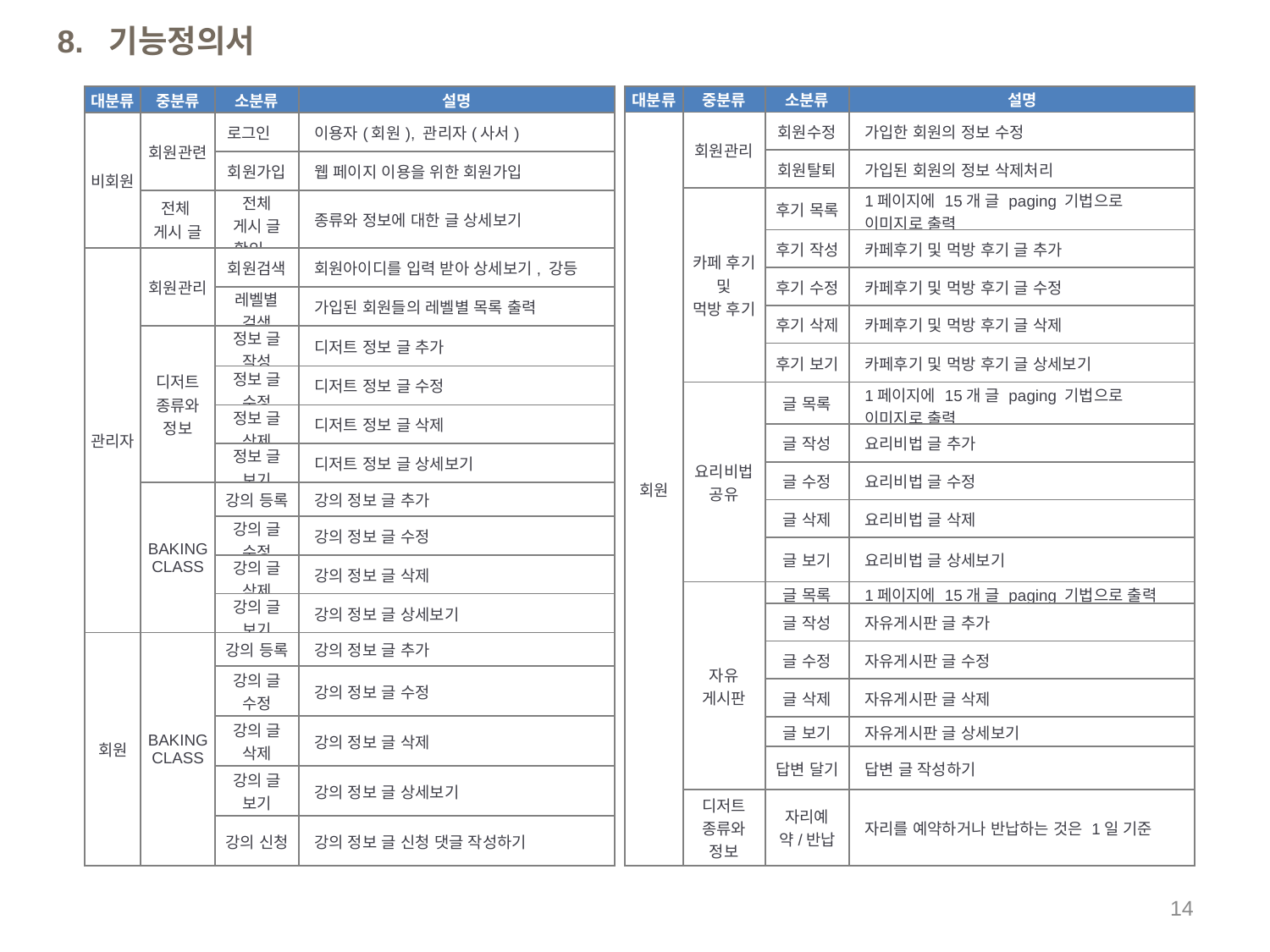

8.  기능정의서
| 대분류 | 중분류 | 소분류 | 설명 |
| --- | --- | --- | --- |
| 비회원 | 회원관련 | 로그인 | 이용자(회원), 관리자(사서) |
|  |  | 회원가입 | 웹 페이지 이용을 위한 회원가입 |
|  | 전체 게시 글 | 전체 게시 글 확인 | 종류와 정보에 대한 글 상세보기 |
| 관리자 | 회원관리 | 회원검색 | 회원아이디를 입력 받아 상세보기, 강등 |
|  |  | 레벨별 검색 | 가입된 회원들의 레벨별 목록 출력 |
|  | 디저트 종류와 정보 | 정보 글 작성 | 디저트 정보 글 추가 |
|  |  | 정보 글 수정 | 디저트 정보 글 수정 |
|  |  | 정보 글 삭제 | 디저트 정보 글 삭제 |
|  |  | 정보 글 보기 | 디저트 정보 글 상세보기 |
|  | BAKING CLASS | 강의 등록 | 강의 정보 글 추가 |
|  |  | 강의 글 수정 | 강의 정보 글 수정 |
|  |  | 강의 글 삭제 | 강의 정보 글 삭제 |
|  |  | 강의 글 보기 | 강의 정보 글 상세보기 |
| 회원 | BAKING CLASS | 강의 등록 | 강의 정보 글 추가 |
|  |  | 강의 글 수정 | 강의 정보 글 수정 |
|  |  | 강의 글 삭제 | 강의 정보 글 삭제 |
|  |  | 강의 글 보기 | 강의 정보 글 상세보기 |
|  |  | 강의 신청 | 강의 정보 글 신청 댓글 작성하기 |
| 대분류 | 중분류 | 소분류 | 설명 |
| --- | --- | --- | --- |
| 회원 | 회원관리 | 회원수정 | 가입한 회원의 정보 수정 |
|  |  | 회원탈퇴 | 가입된 회원의 정보 삭제처리 |
|  | 카페 후기 및 먹방 후기 | 후기 목록 | 1페이지에 15개 글 paging 기법으로 이미지로 출력 |
|  |  | 후기 작성 | 카페후기 및 먹방 후기 글 추가 |
|  |  | 후기 수정 | 카페후기 및 먹방 후기 글 수정 |
|  |  | 후기 삭제 | 카페후기 및 먹방 후기 글 삭제 |
|  |  | 후기 보기 | 카페후기 및 먹방 후기 글 상세보기 |
|  | 요리비법 공유 | 글 목록 | 1페이지에 15개 글 paging 기법으로 이미지로 출력 |
|  |  | 글 작성 | 요리비법 글 추가 |
|  |  | 글 수정 | 요리비법 글 수정 |
|  |  | 글 삭제 | 요리비법 글 삭제 |
|  |  | 글 보기 | 요리비법 글 상세보기 |
|  | 자유 게시판 | 글 목록 | 1페이지에 15개 글 paging 기법으로 출력 |
|  |  | 글 작성 | 자유게시판 글 추가 |
|  |  | 글 수정 | 자유게시판 글 수정 |
|  |  | 글 삭제 | 자유게시판 글 삭제 |
|  |  | 글 보기 | 자유게시판 글 상세보기 |
|  |  | 답변 달기 | 답변 글 작성하기 |
|  | 디저트 종류와 정보 | 자리예약/반납 | 자리를 예약하거나 반납하는 것은 1일 기준 |
14